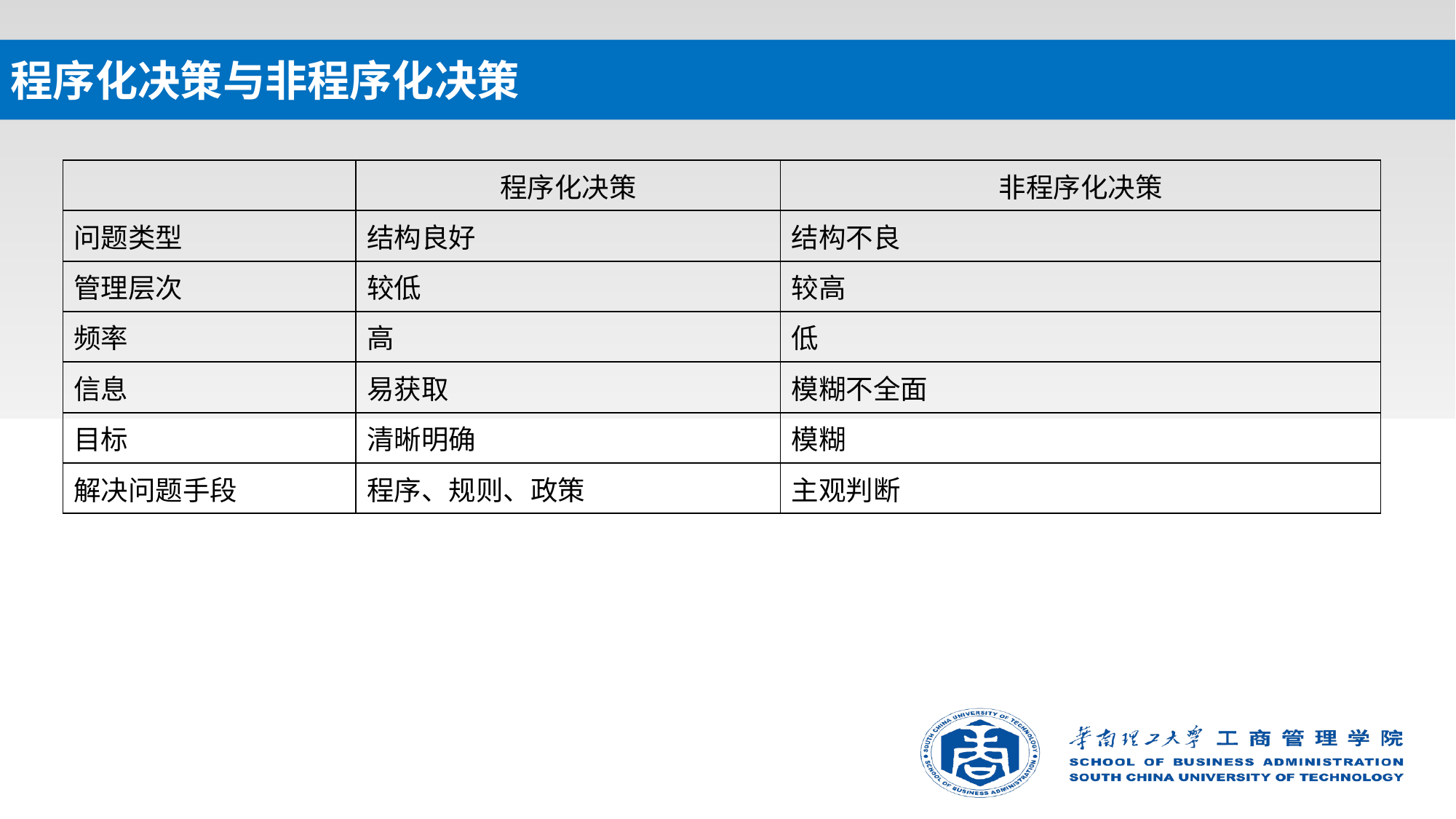

# 程序化决策与非程序化决策
|  | 程序化决策 | 非程序化决策 |
| --- | --- | --- |
| 问题类型 | 结构良好 | 结构不良 |
| 管理层次 | 较低 | 较高 |
| 频率 | 高 | 低 |
| 信息 | 易获取 | 模糊不全面 |
| 目标 | 清晰明确 | 模糊 |
| 解决问题手段 | 程序、规则、政策 | 主观判断 |